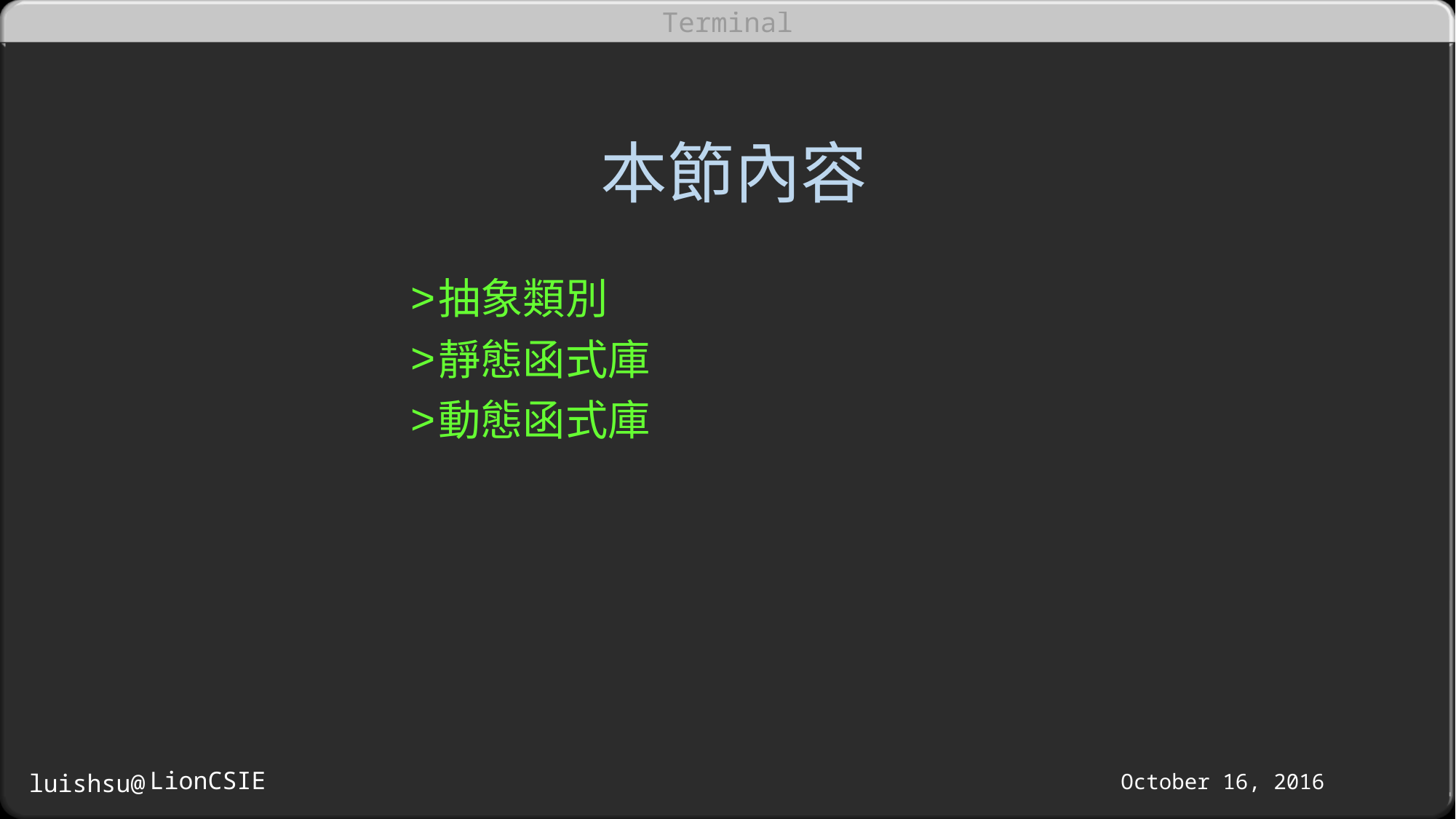

# 本節內容
抽象類別
靜態函式庫
動態函式庫

October 16, 2016
LionCSIE